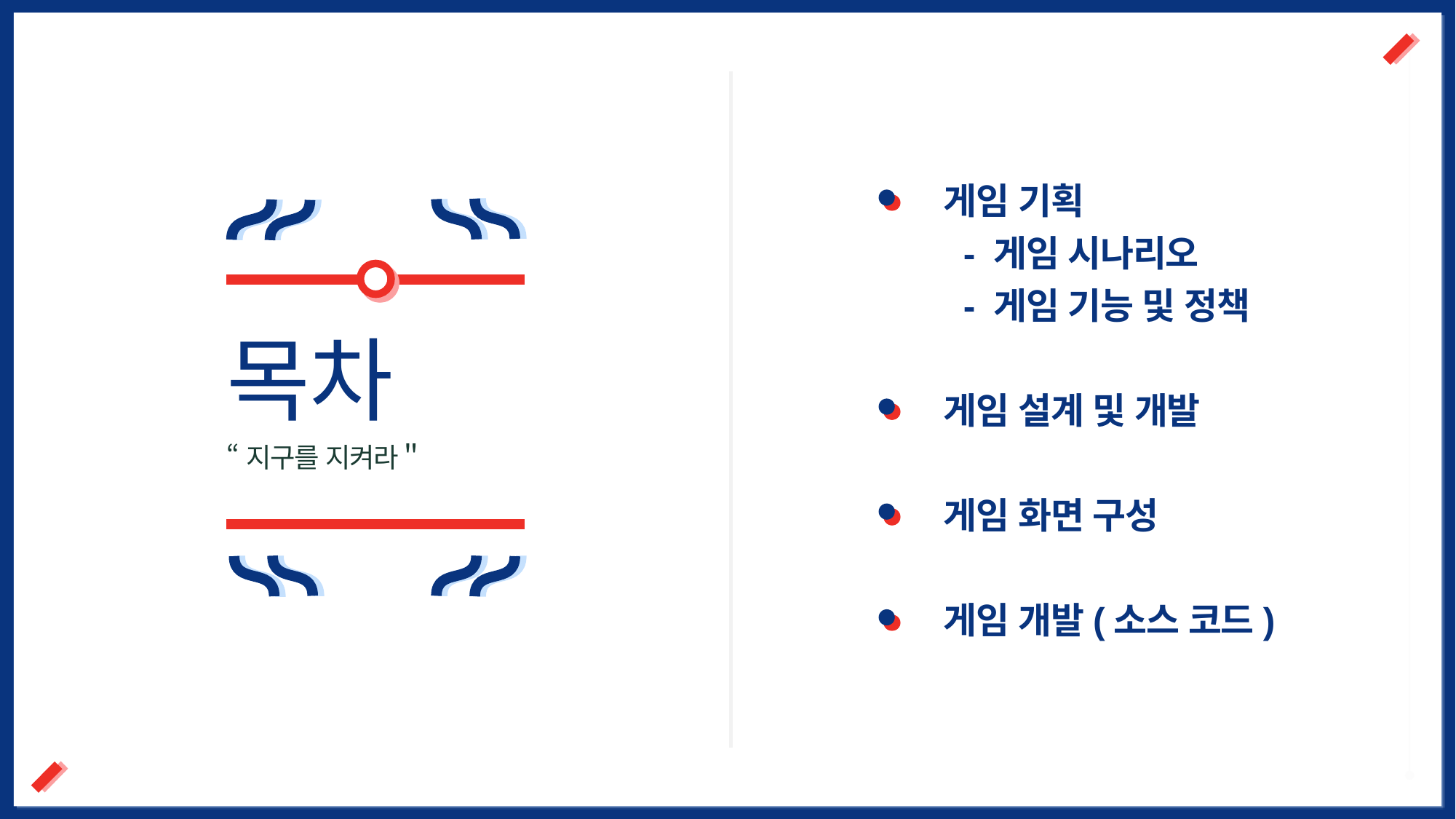

게임 기획
  - 게임 시나리오
  - 게임 기능 및 정책

게임 설계 및 개발

게임 화면 구성

게임 개발(소스 코드)
목차

“지구를 지켜라＂